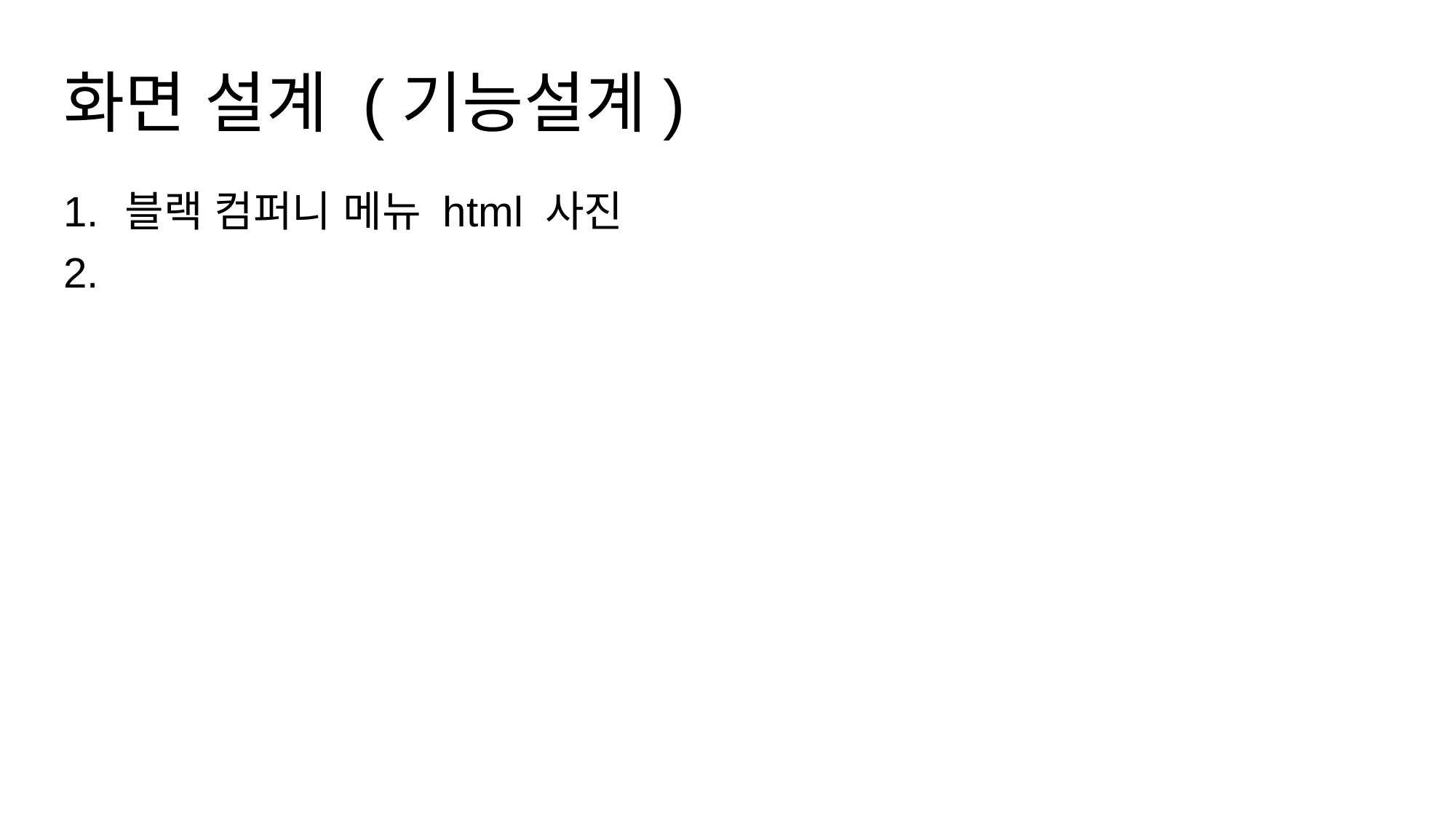

# 화면 설계 (기능설계)
블랙 컴퍼니 메뉴 html 사진
2.